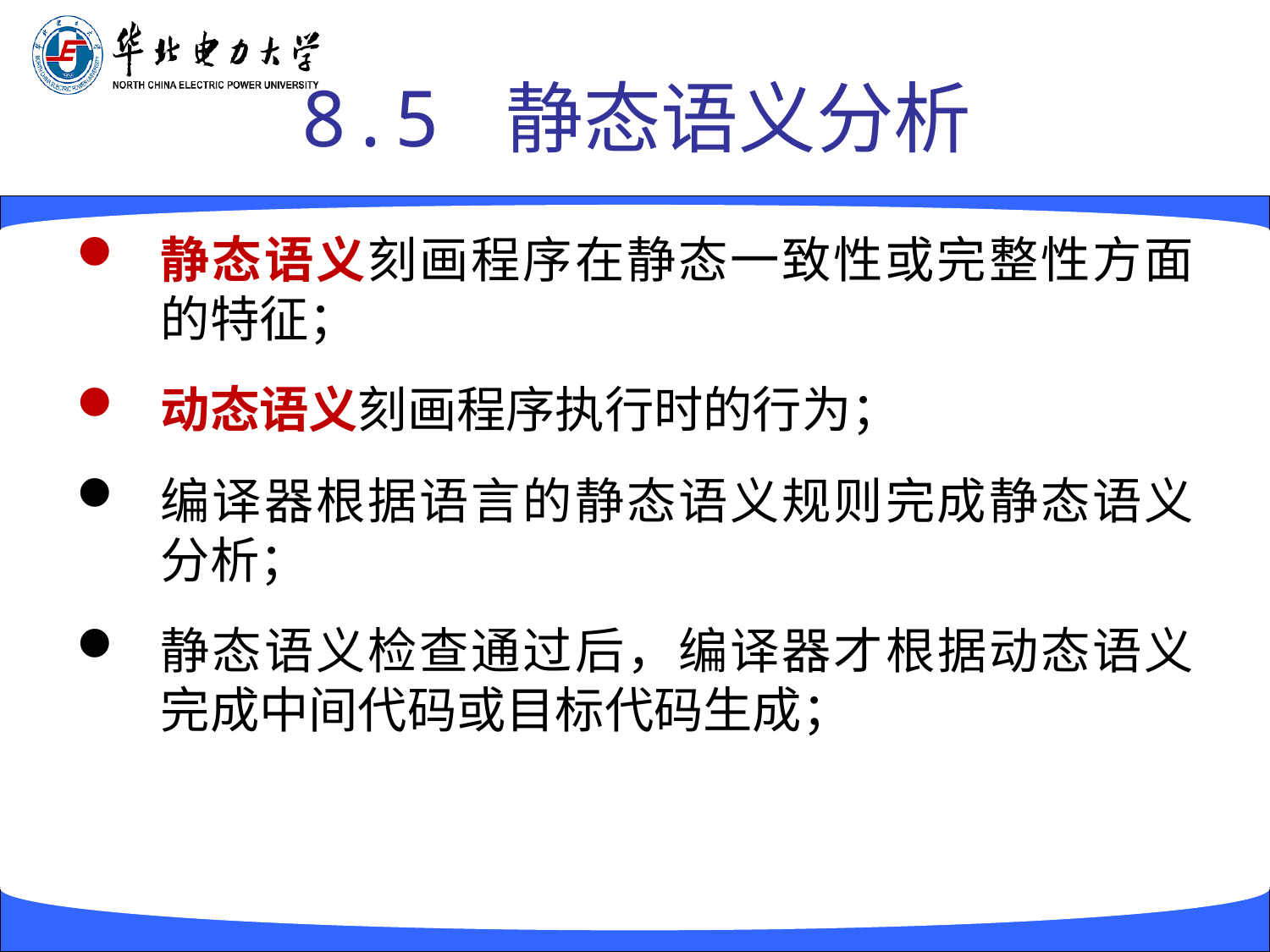

# 8.5 静态语义分析
静态语义刻画程序在静态一致性或完整性方面的特征；
动态语义刻画程序执行时的行为；
编译器根据语言的静态语义规则完成静态语义分析；
静态语义检查通过后，编译器才根据动态语义完成中间代码或目标代码生成；